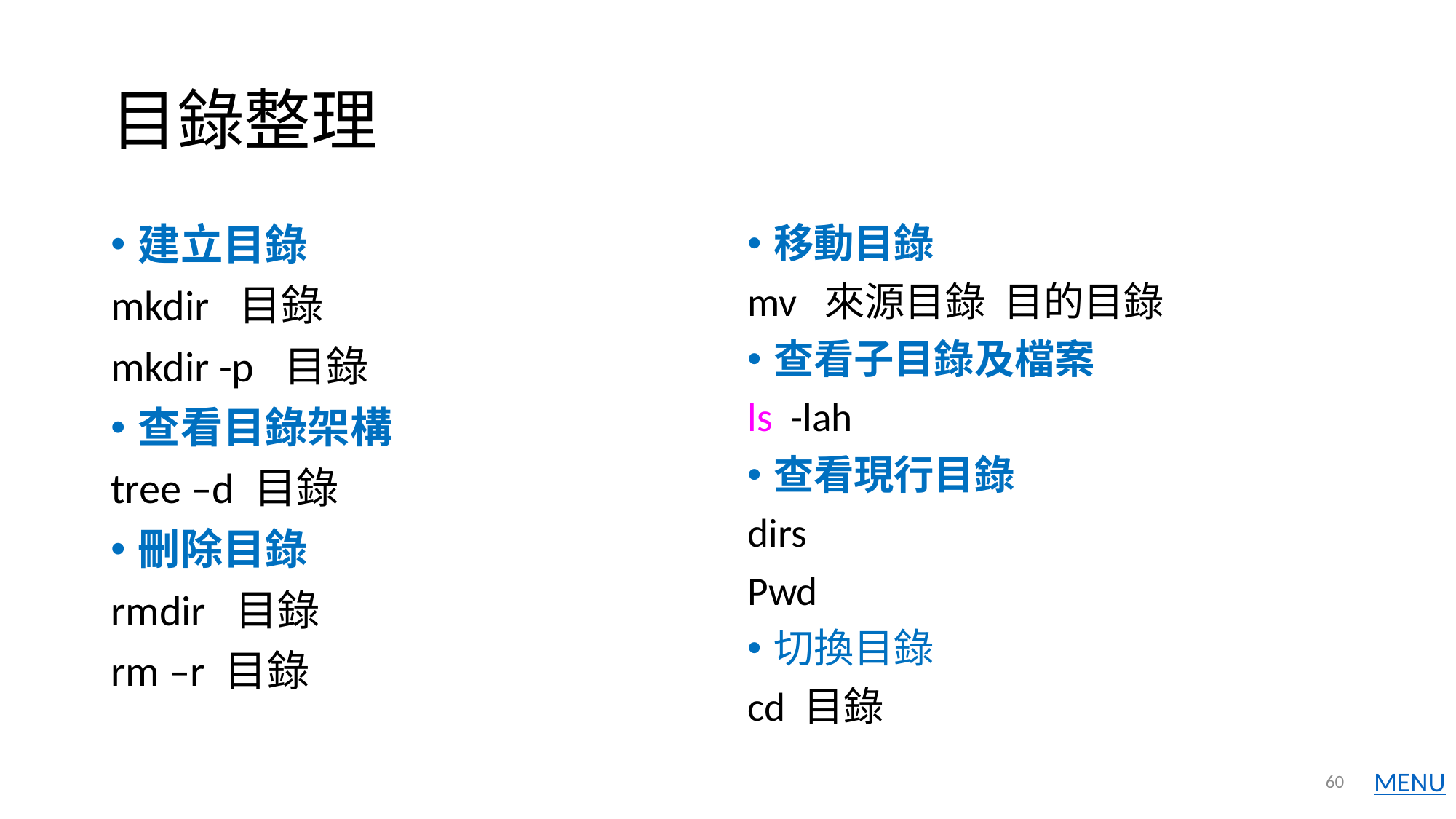

# 目錄整理
建立目錄
mkdir  目錄
mkdir -p  目錄
查看目錄架構
tree –d 目錄
刪除目錄
rmdir  目錄
rm –r 目錄

移動目錄
mv  來源目錄  目的目錄
查看子目錄及檔案
ls  -lah
查看現行目錄
dirs
Pwd
切換目錄
cd 目錄

60